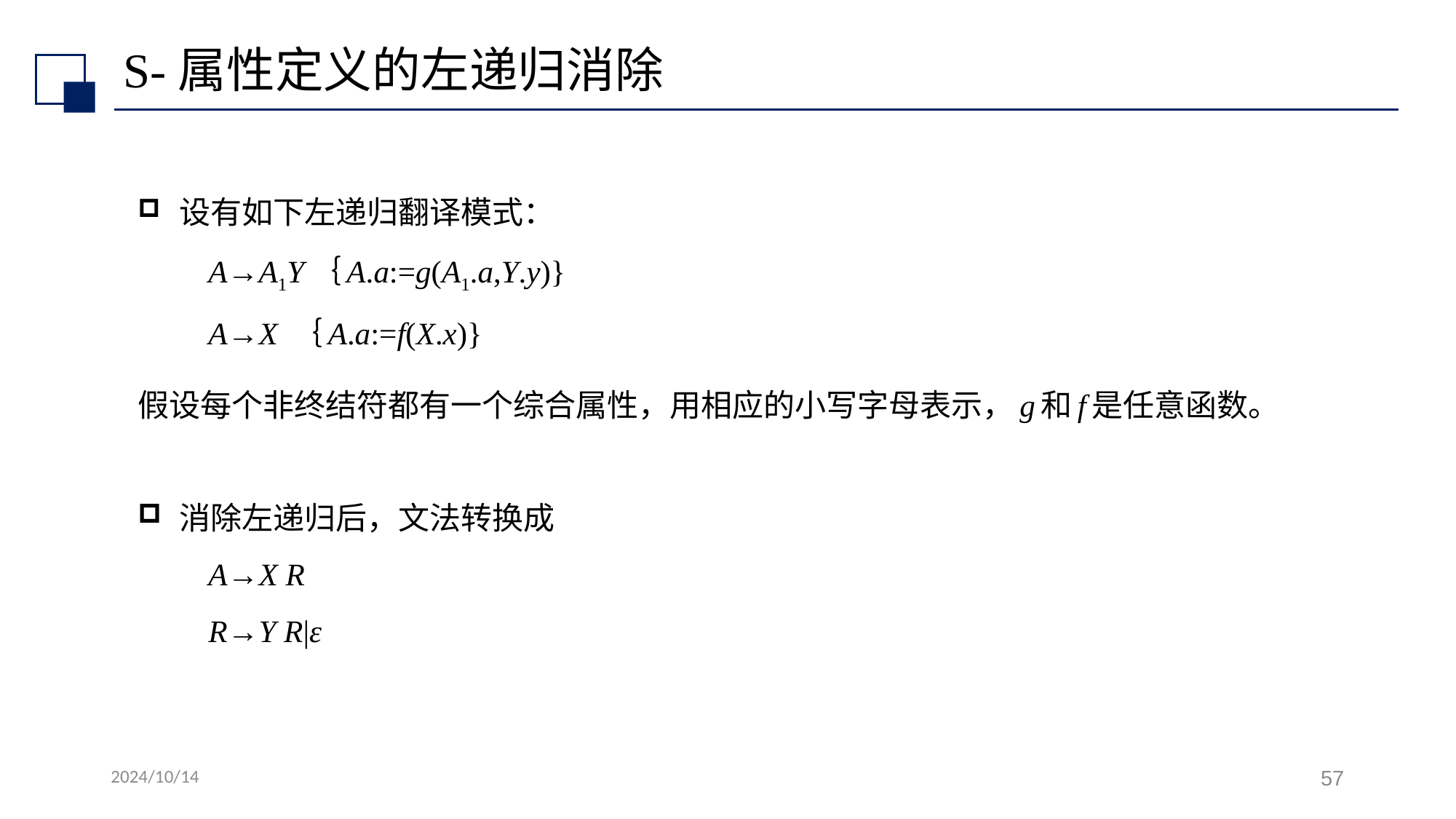

# S-属性定义的左递归消除
 设有如下左递归翻译模式：
         A→A1Y｛A.a:=g(A1.a,Y.y)}
         A→X ｛A.a:=f(X.x)}
假设每个非终结符都有一个综合属性，用相应的小写字母表示，g和f是任意函数。

 消除左递归后，文法转换成
         A→X R
         R→Y R|ε

2024/10/14
57